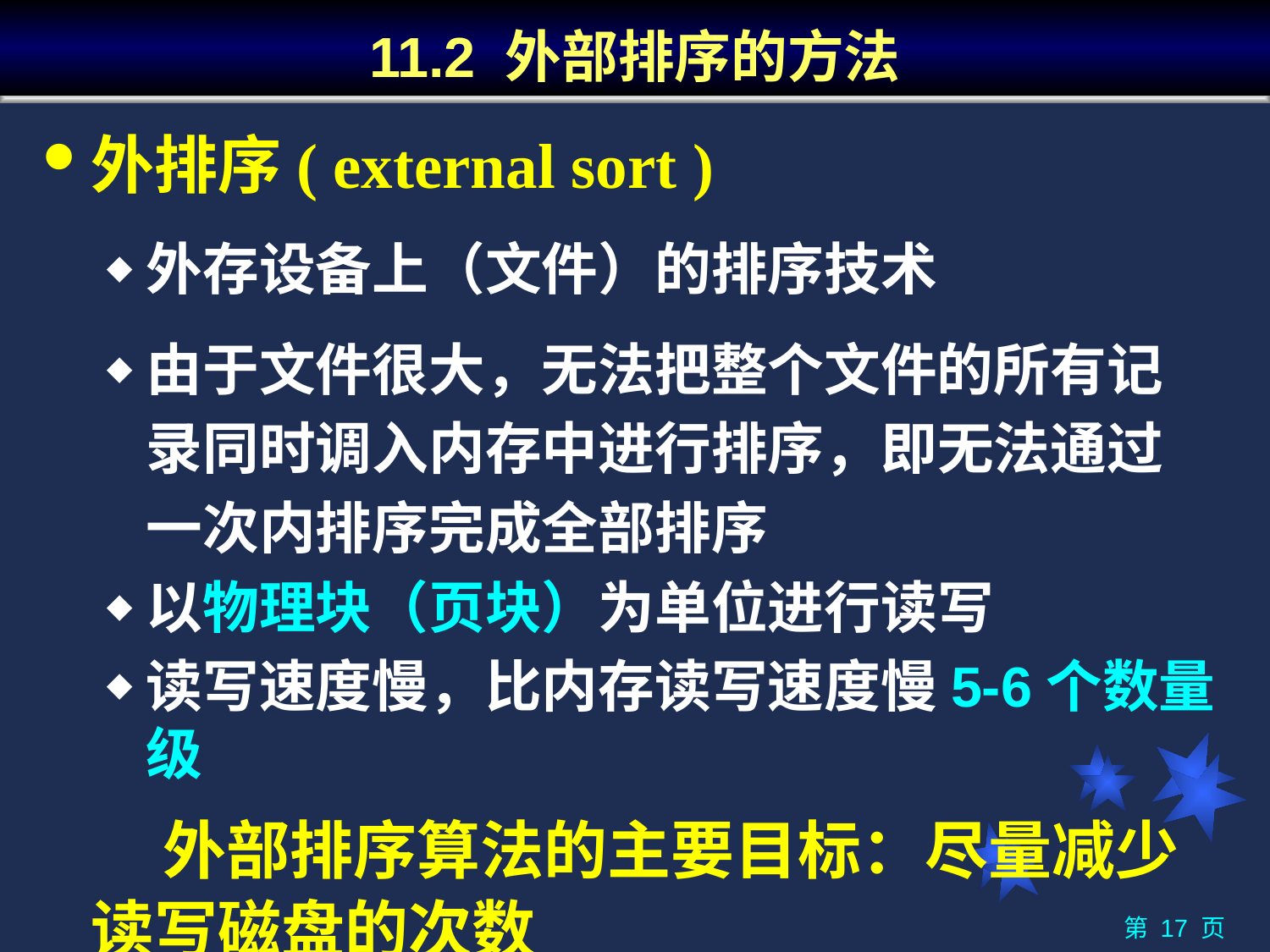

# 11.2 外部排序的方法
外排序( external sort )
外存设备上（文件）的排序技术
由于文件很大，无法把整个文件的所有记录同时调入内存中进行排序，即无法通过一次内排序完成全部排序
以物理块（页块）为单位进行读写
读写速度慢，比内存读写速度慢5-6个数量级
	    外部排序算法的主要目标：尽量减少读写磁盘的次数
第 17 页